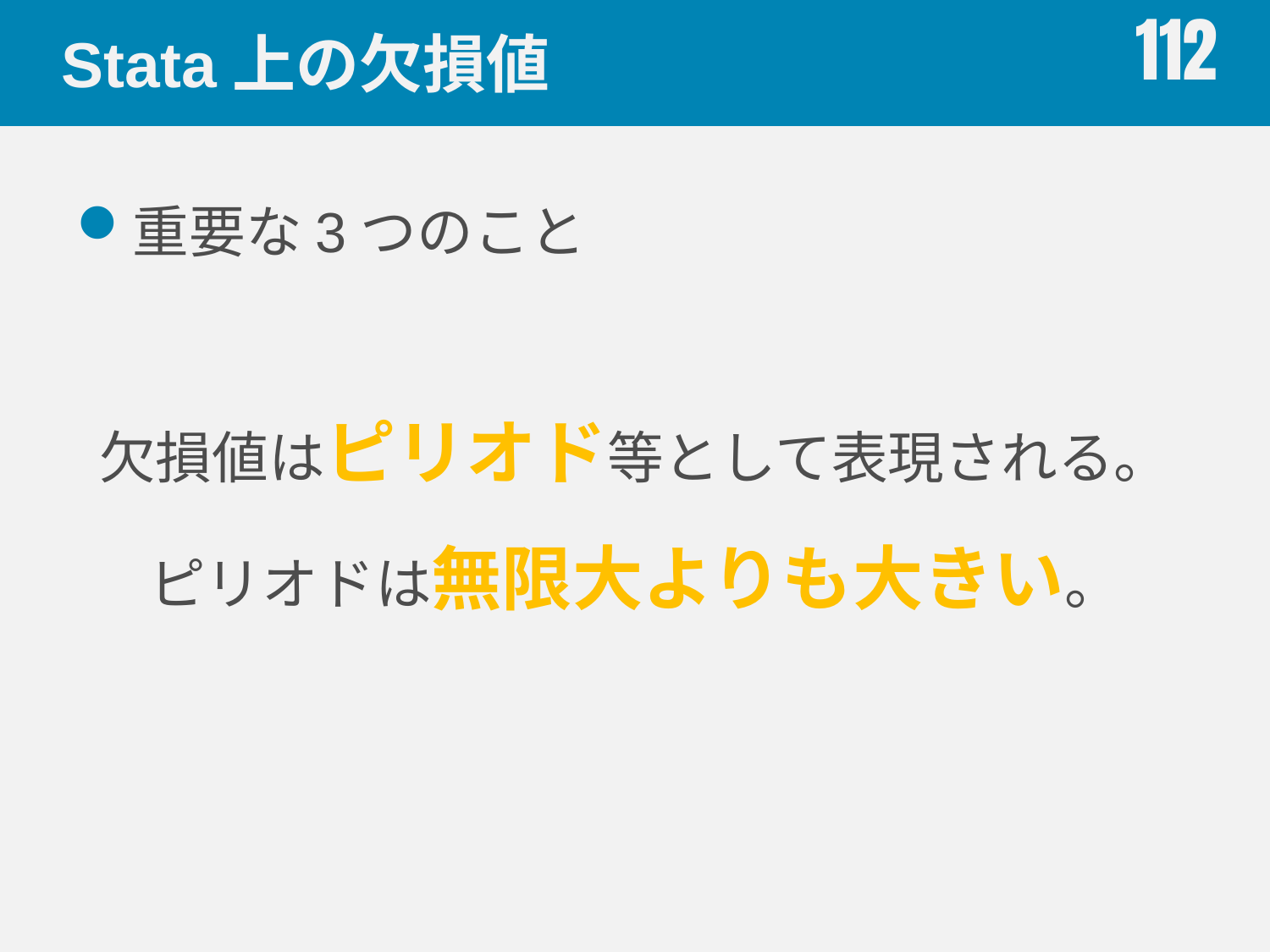

# Stata上の欠損値
 112
重要な3つのこと

欠損値はピリオド等として表現される。
ピリオドは無限大よりも大きい。